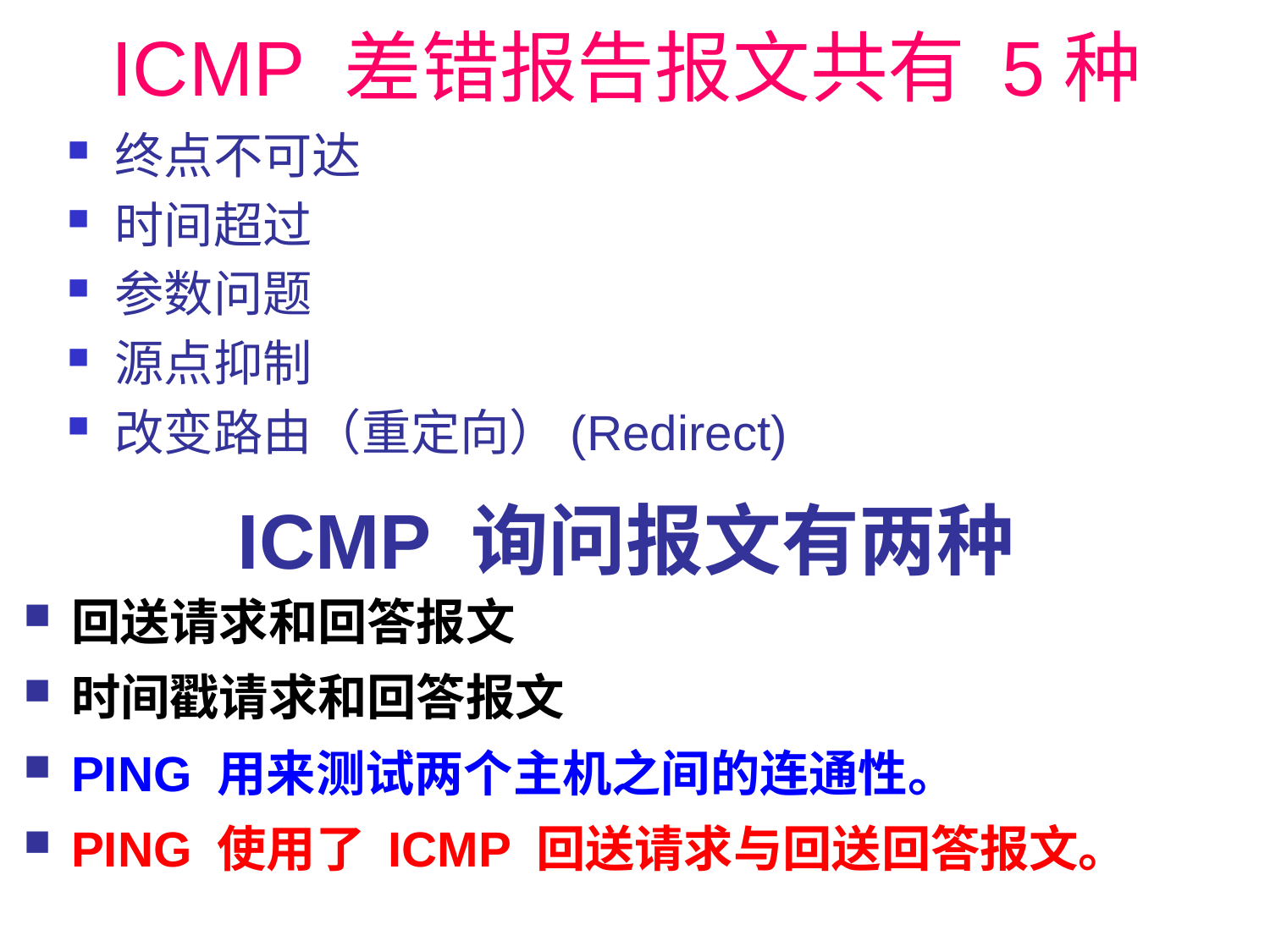

# ICMP 差错报告报文共有 5种
终点不可达
时间超过
参数问题
源点抑制
改变路由（重定向）(Redirect)
ICMP 询问报文有两种
回送请求和回答报文
时间戳请求和回答报文
PING 用来测试两个主机之间的连通性。
PING 使用了 ICMP 回送请求与回送回答报文。